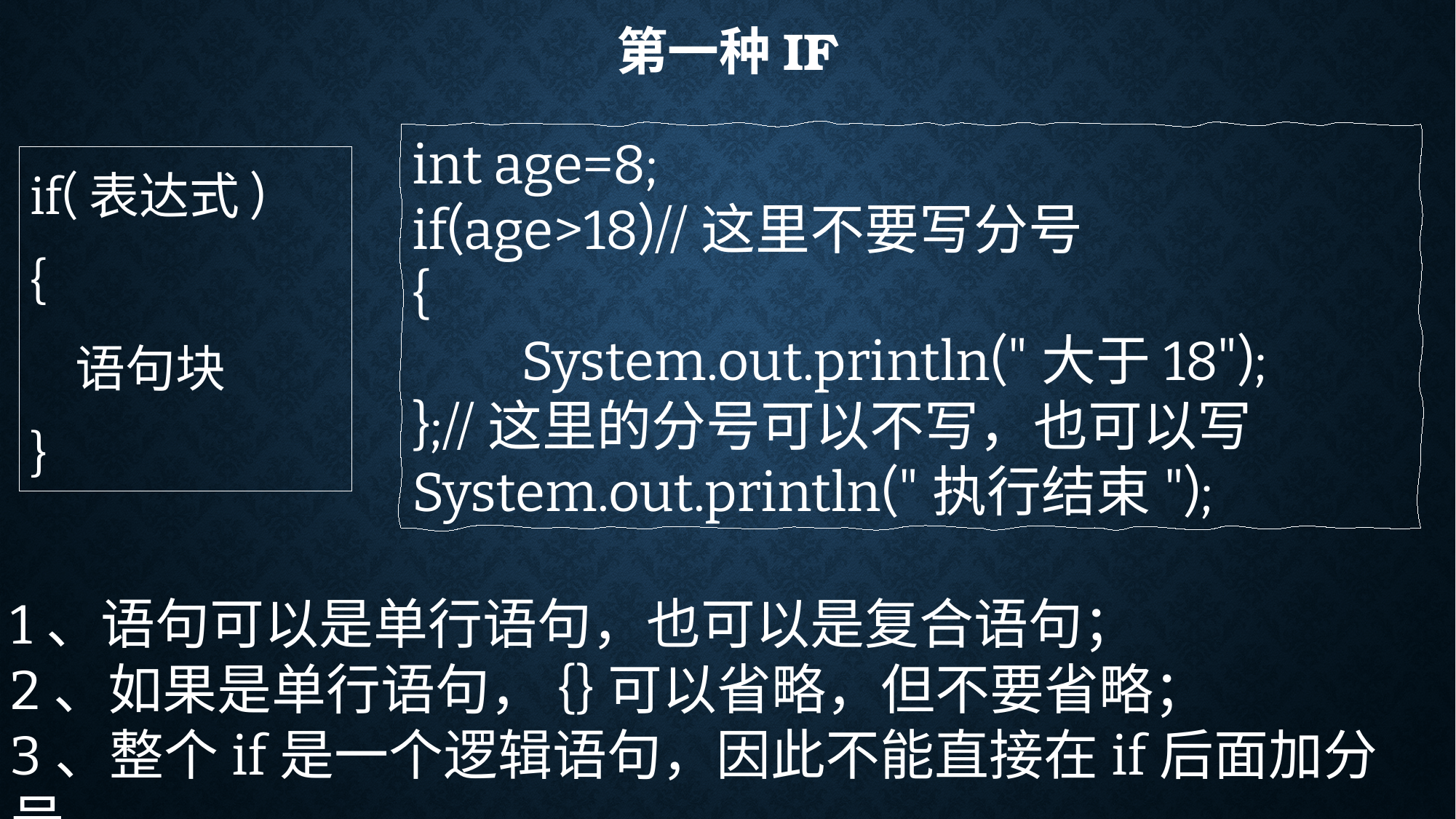

# 第一种if
int age=8;
if(age>18)//这里不要写分号
{
	System.out.println("大于18");
};//这里的分号可以不写，也可以写
System.out.println("执行结束");
if(表达式)
{
   语句块
}
1、语句可以是单行语句，也可以是复合语句；
2、如果是单行语句，{}可以省略，但不要省略；
3、整个if是一个逻辑语句，因此不能直接在if后面加分号。